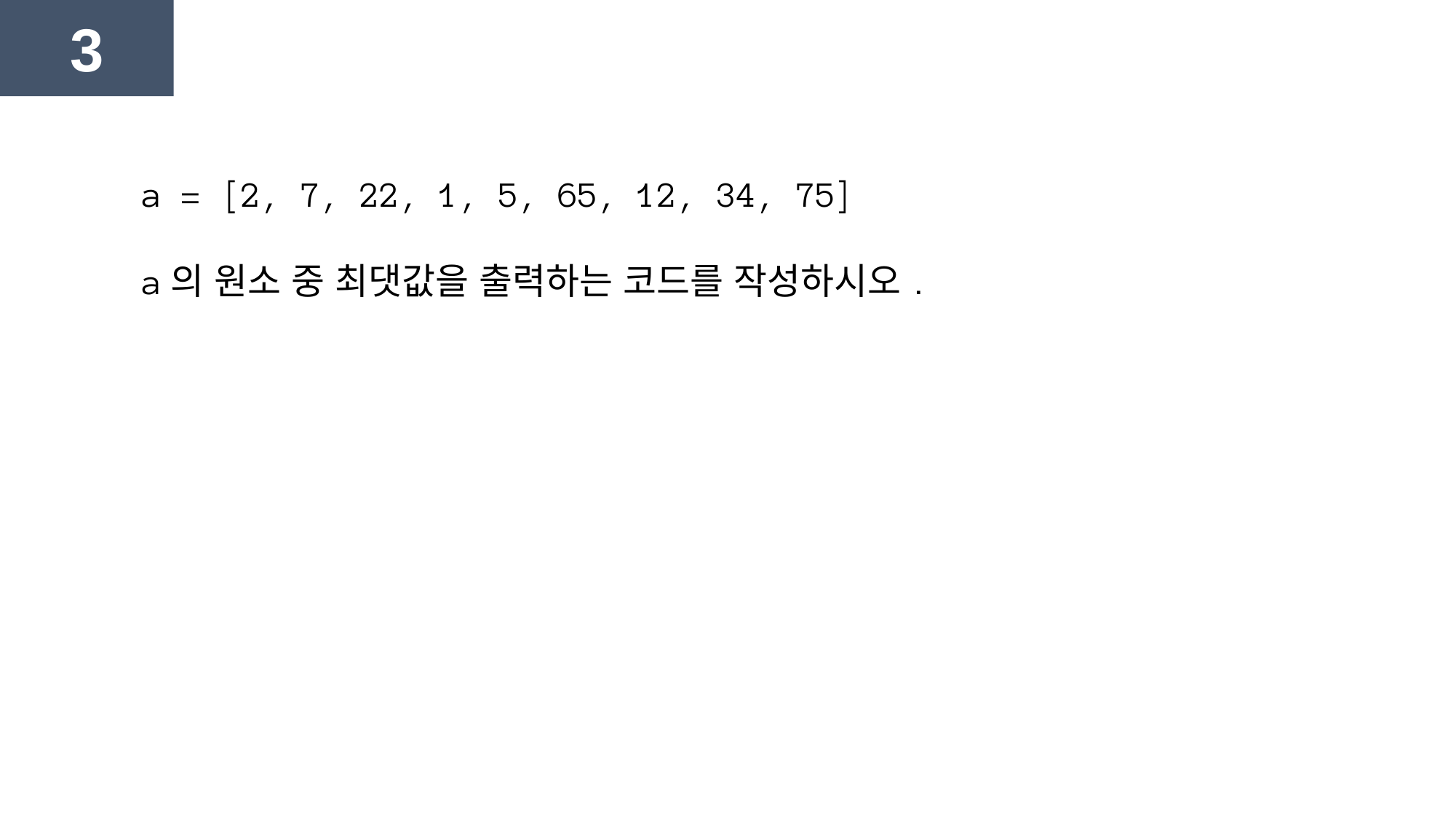

3
a = [2, 7, 22, 1, 5, 65, 12, 34, 75]

a의 원소 중 최댓값을 출력하는 코드를 작성하시오.